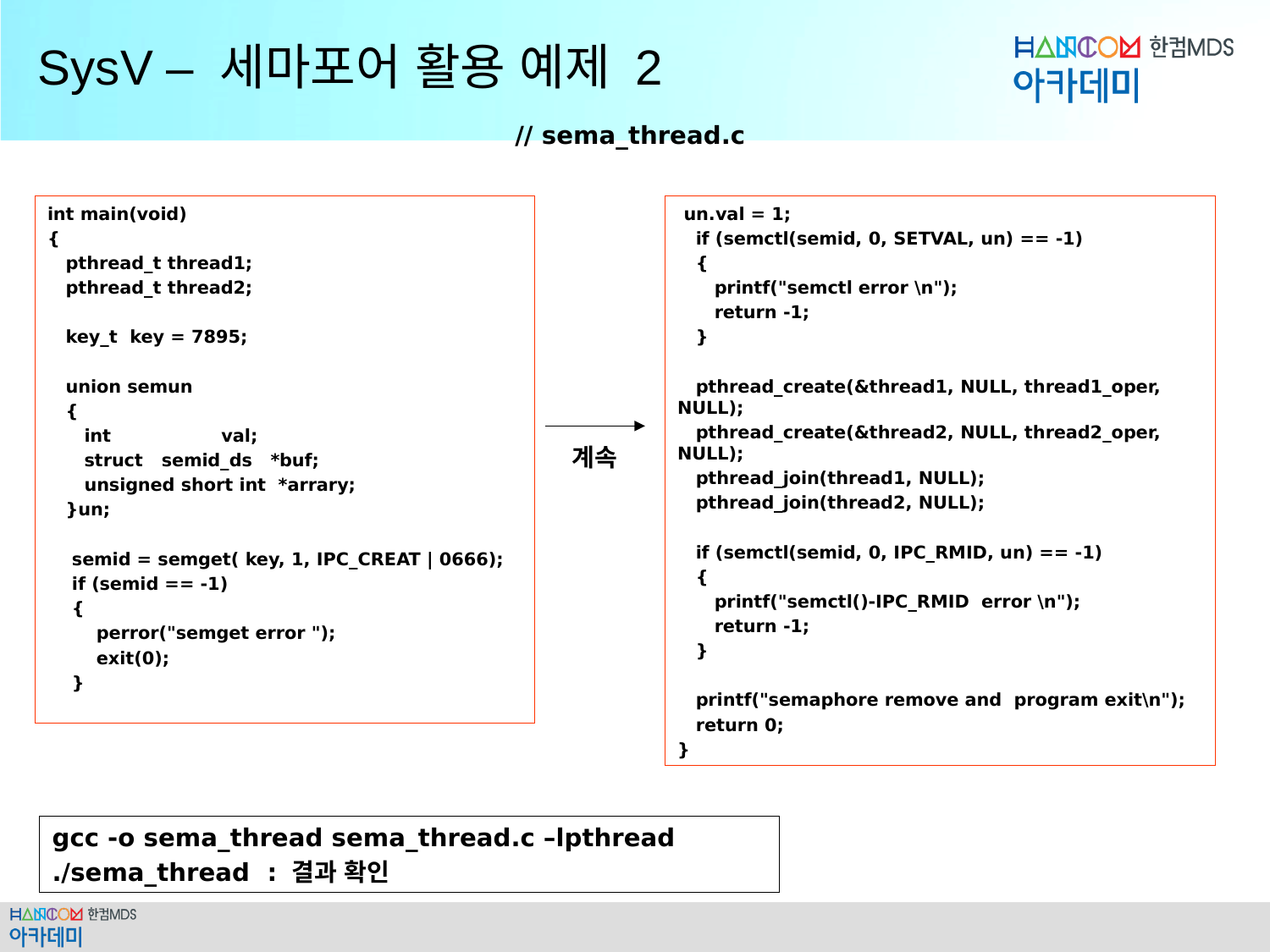

# SysV – 세마포어 활용 예제 2
// sema_thread.c
int main(void)
{
   pthread_t thread1;
   pthread_t thread2;

   key_t  key = 7895;

   union semun
   {
      int                  val;
      struct   semid_ds   *buf;
      unsigned short int  *arrary;
   }un;

    semid = semget( key, 1, IPC_CREAT | 0666);
    if (semid == -1)
    {
        perror("semget error ");
        exit(0);
    }

 un.val = 1;
   if (semctl(semid, 0, SETVAL, un) == -1)
   {
      printf("semctl error \n");
      return -1;
   }

   pthread_create(&thread1, NULL, thread1_oper, NULL);
   pthread_create(&thread2, NULL, thread2_oper, NULL);
   pthread_join(thread1, NULL);
   pthread_join(thread2, NULL);

   if (semctl(semid, 0, IPC_RMID, un) == -1)
   {
      printf("semctl()-IPC_RMID  error \n");
      return -1;
   }

   printf("semaphore remove and  program exit\n");
   return 0;
}
계속
gcc -o sema_thread sema_thread.c –lpthread
./sema_thread  : 결과 확인